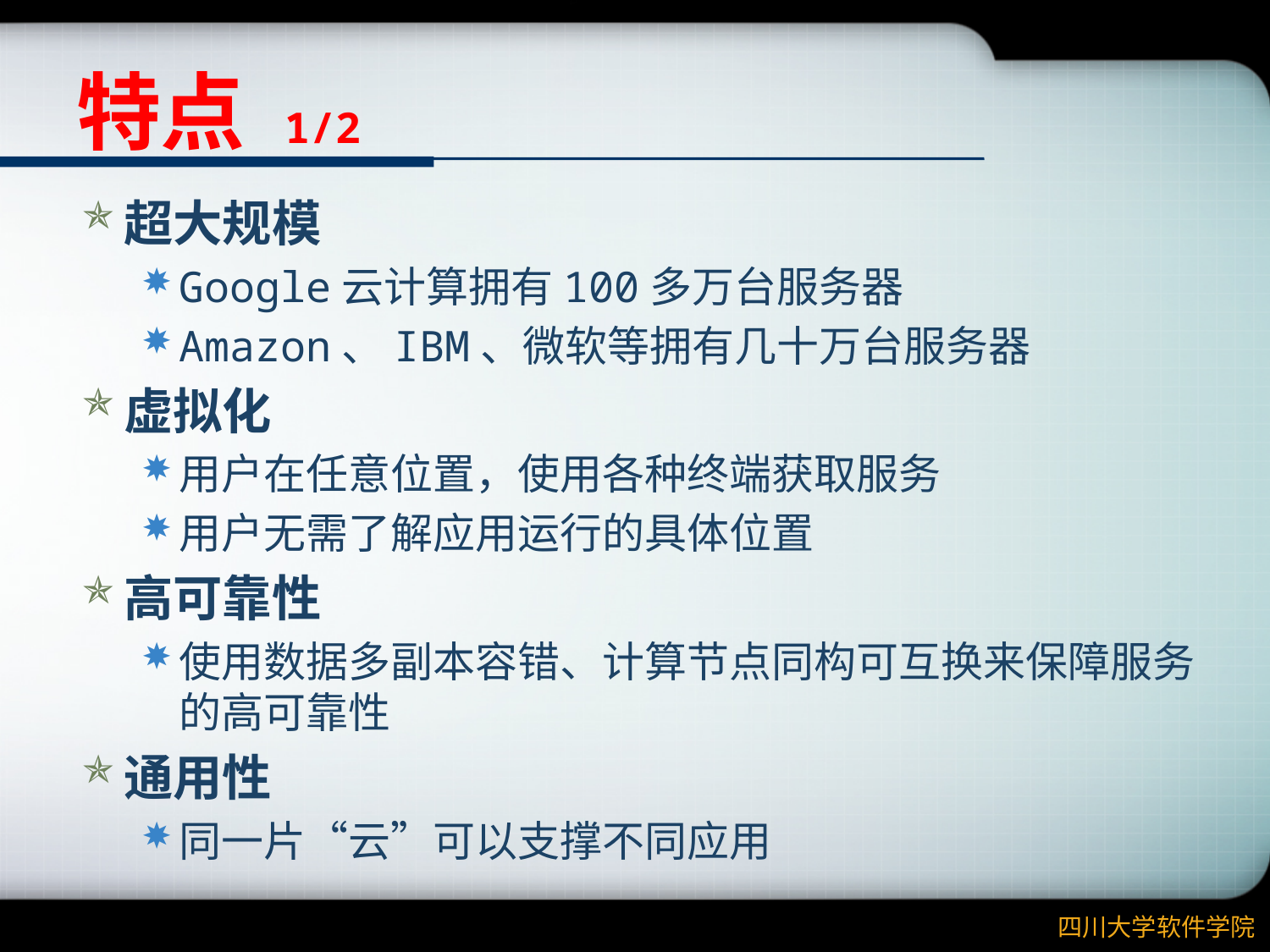

# 特点 1/2
超大规模
Google云计算拥有100多万台服务器
Amazon、IBM、微软等拥有几十万台服务器
虚拟化
用户在任意位置，使用各种终端获取服务
用户无需了解应用运行的具体位置
高可靠性
使用数据多副本容错、计算节点同构可互换来保障服务的高可靠性
通用性
同一片“云”可以支撑不同应用